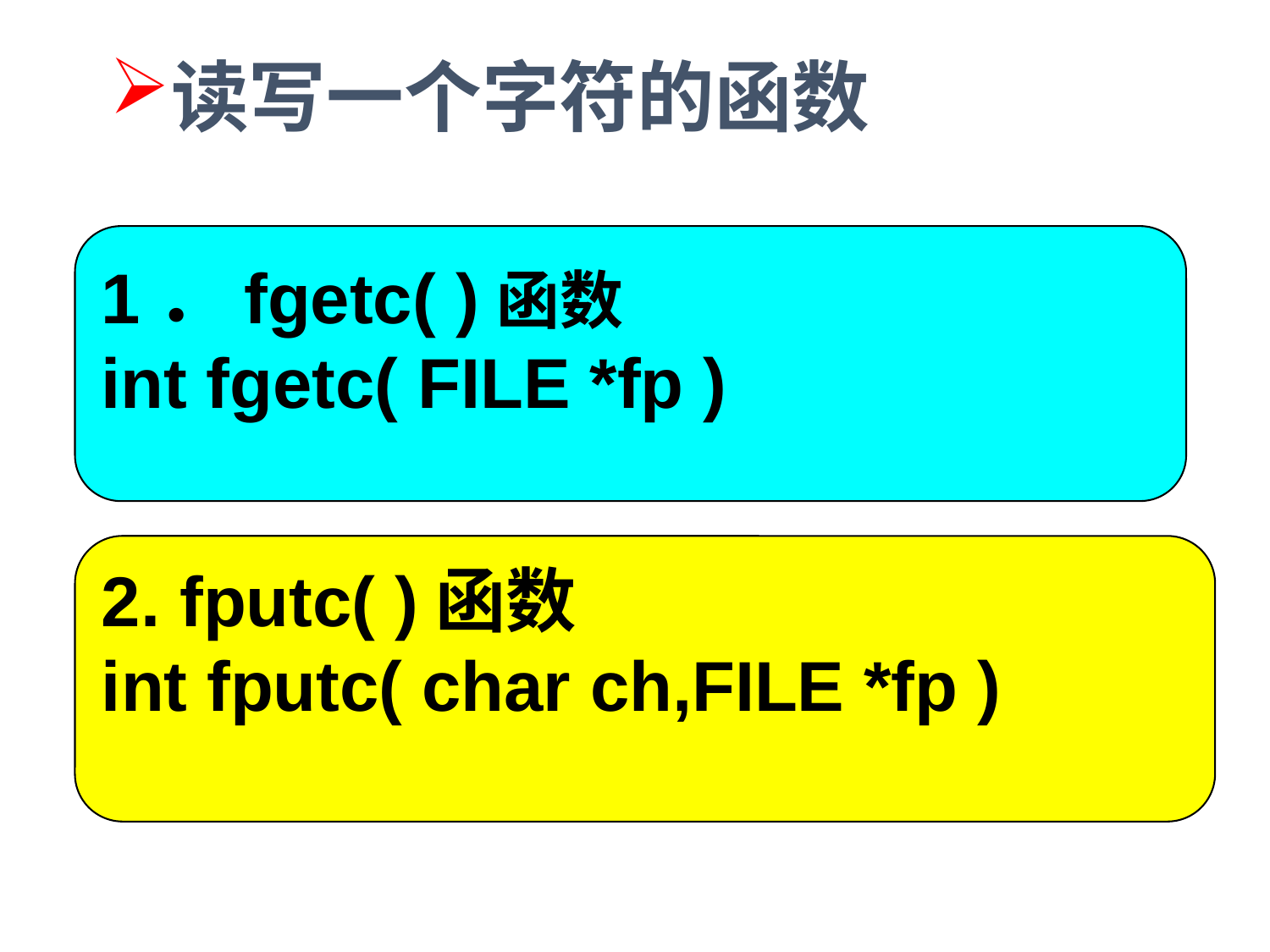

读写一个字符的函数

#

1．fgetc( )函数
int fgetc( FILE *fp )

2. fputc( )函数
int fputc( char ch,FILE *fp )